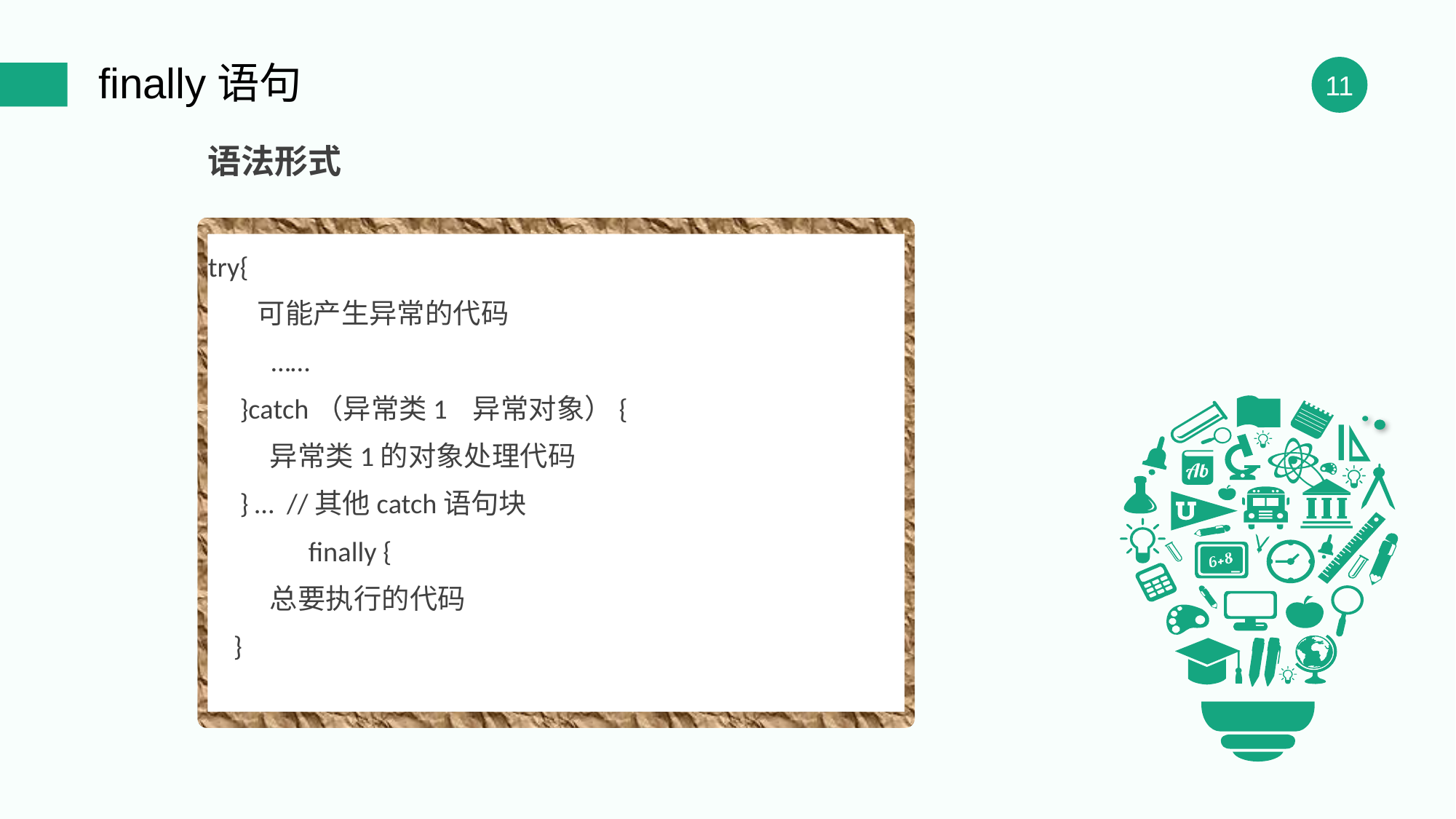

finally语句
语法形式

try{
       可能产生异常的代码
          ……
     }catch（异常类1   异常对象）{
         异常类1的对象处理代码
     } …  //其他catch语句块
    	finally {
         总要执行的代码
    }